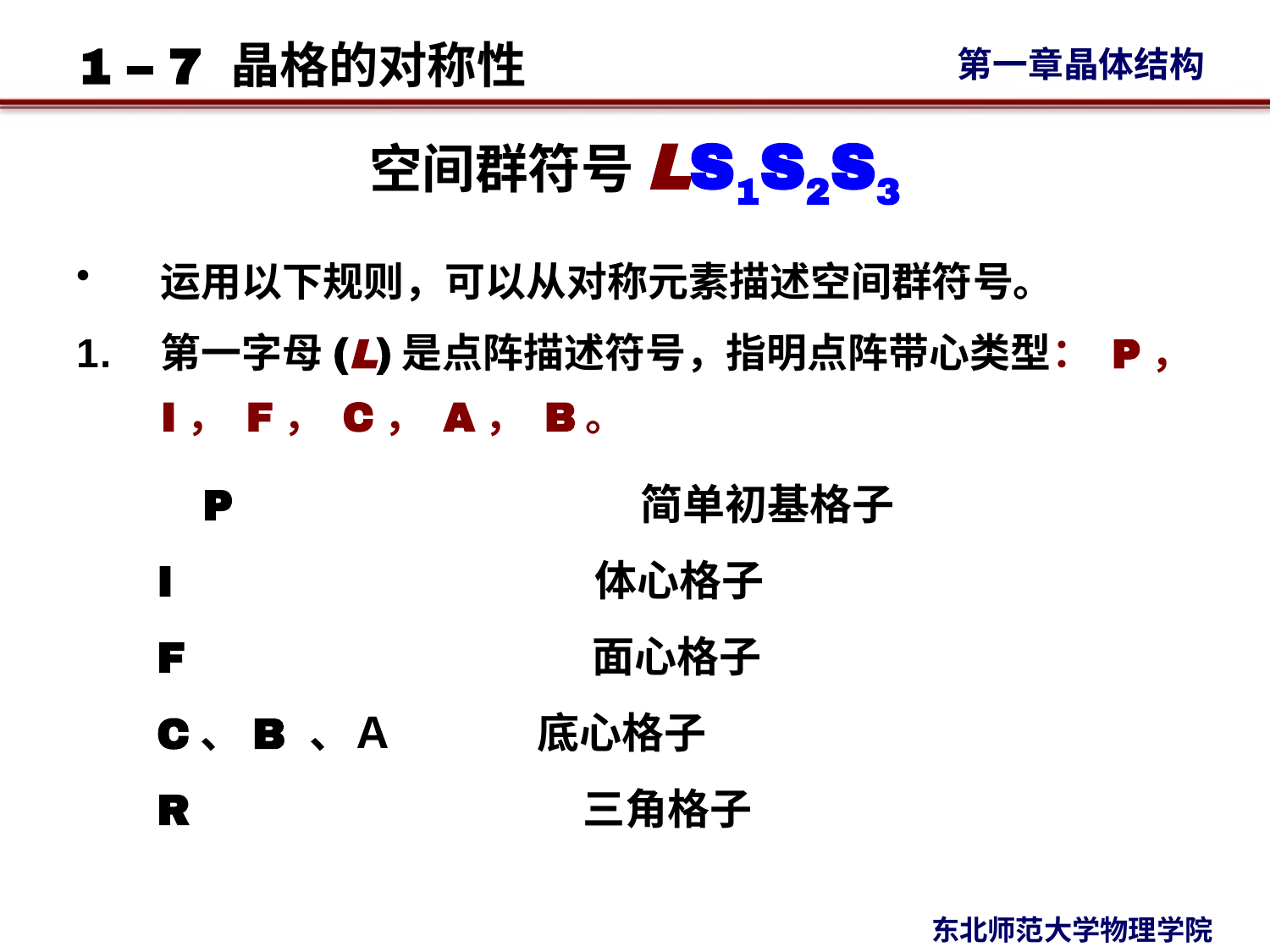

# 空间群符号LS1S2S3
运用以下规则，可以从对称元素描述空间群符号。
第一字母(L)是点阵描述符号，指明点阵带心类型： P， I， F， C， A， B。
            P                            简单初基格子
            I                             体心格子
            F                            面心格子
            C、B 、Ａ               底心格子          
            R                           三角格子